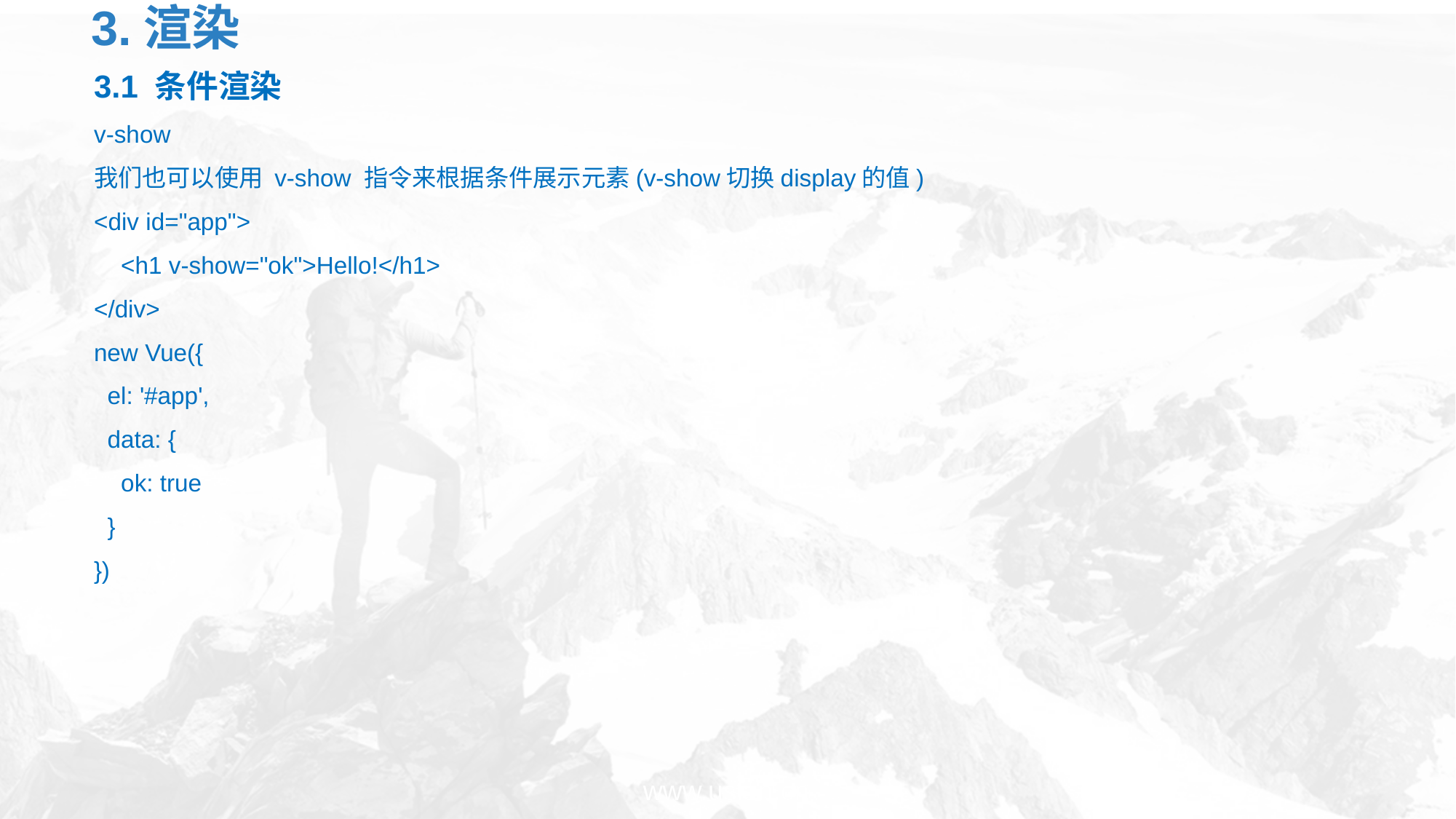

# 3.渲染
3.1 条件渲染
v-show
我们也可以使用 v-show 指令来根据条件展示元素(v-show切换display的值)
<div id="app">
    <h1 v-show="ok">Hello!</h1>
</div>
new Vue({
  el: '#app',
  data: {
    ok: true
  }
})
www.usian.cn